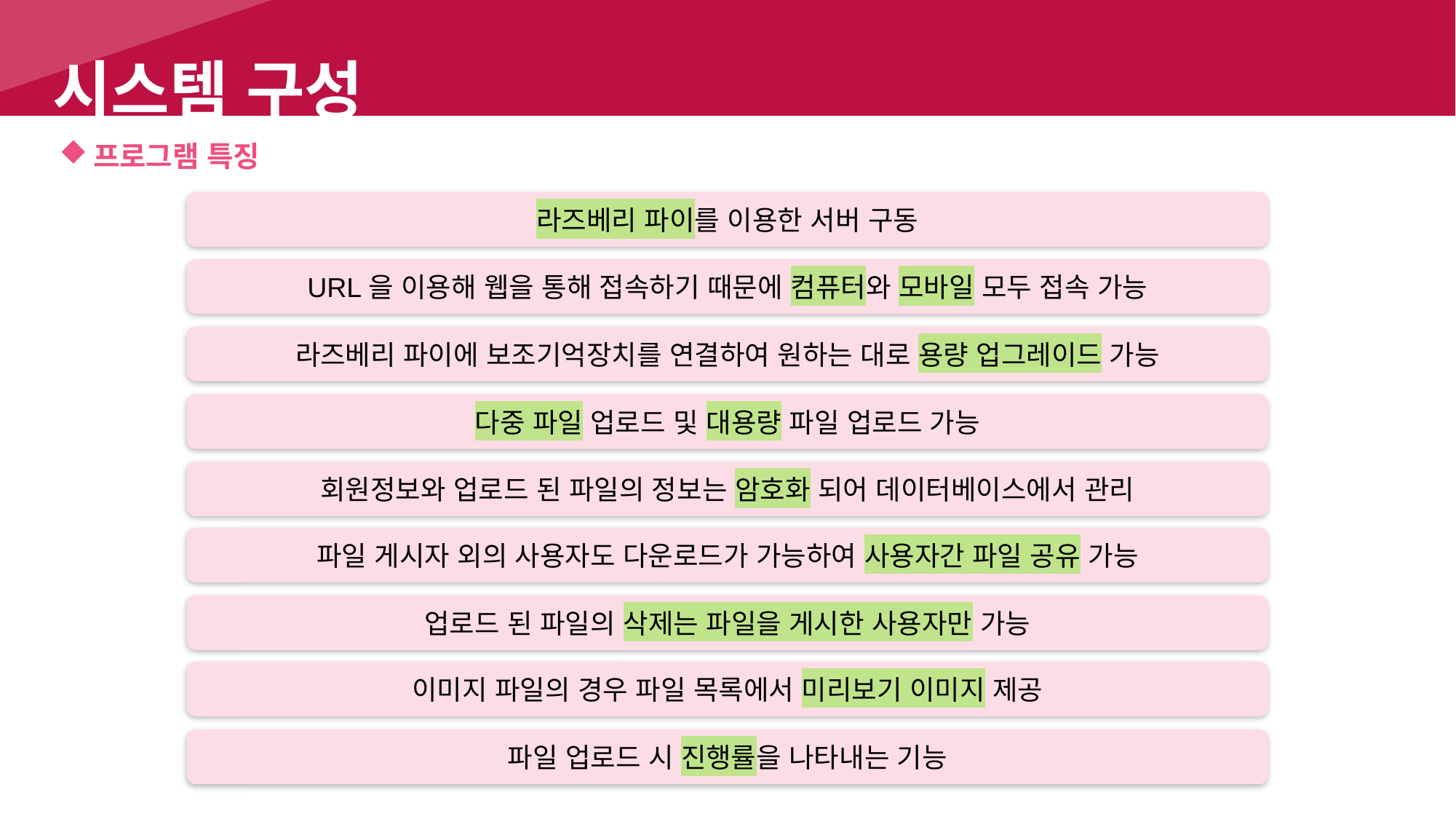

시스템 구성

프로그램 특징
라즈베리 파이를 이용한 서버 구동
URL을 이용해 웹을 통해 접속하기 때문에 컴퓨터와 모바일 모두 접속 가능
라즈베리 파이에 보조기억장치를 연결하여 원하는 대로 용량 업그레이드 가능
다중 파일 업로드 및 대용량 파일 업로드 가능
회원정보와 업로드 된 파일의 정보는 암호화 되어 데이터베이스에서 관리
파일 게시자 외의 사용자도 다운로드가 가능하여 사용자간 파일 공유 가능
업로드 된 파일의 삭제는 파일을 게시한 사용자만 가능
이미지 파일의 경우 파일 목록에서 미리보기 이미지 제공
파일 업로드 시 진행률을 나타내는 기능